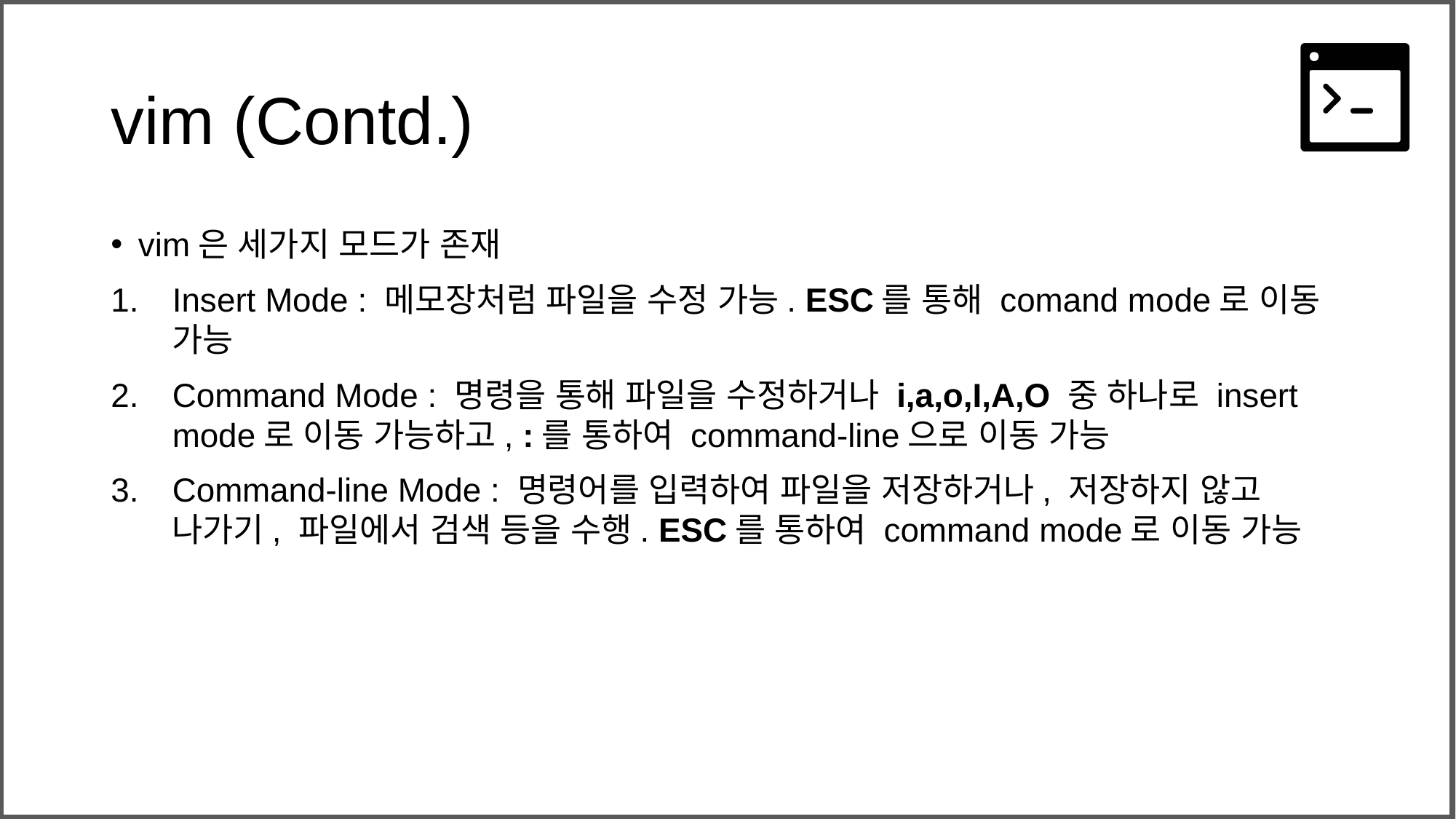

# vim (Contd.)
vim은 세가지 모드가 존재
Insert Mode : 메모장처럼 파일을 수정 가능. ESC를 통해 comand mode로 이동 가능
Command Mode : 명령을 통해 파일을 수정하거나 i,a,o,I,A,O 중 하나로 insert mode로 이동 가능하고, :를 통하여 command-line으로 이동 가능
Command-line Mode : 명령어를 입력하여 파일을 저장하거나, 저장하지 않고 나가기, 파일에서 검색 등을 수행. ESC를 통하여 command mode로 이동 가능